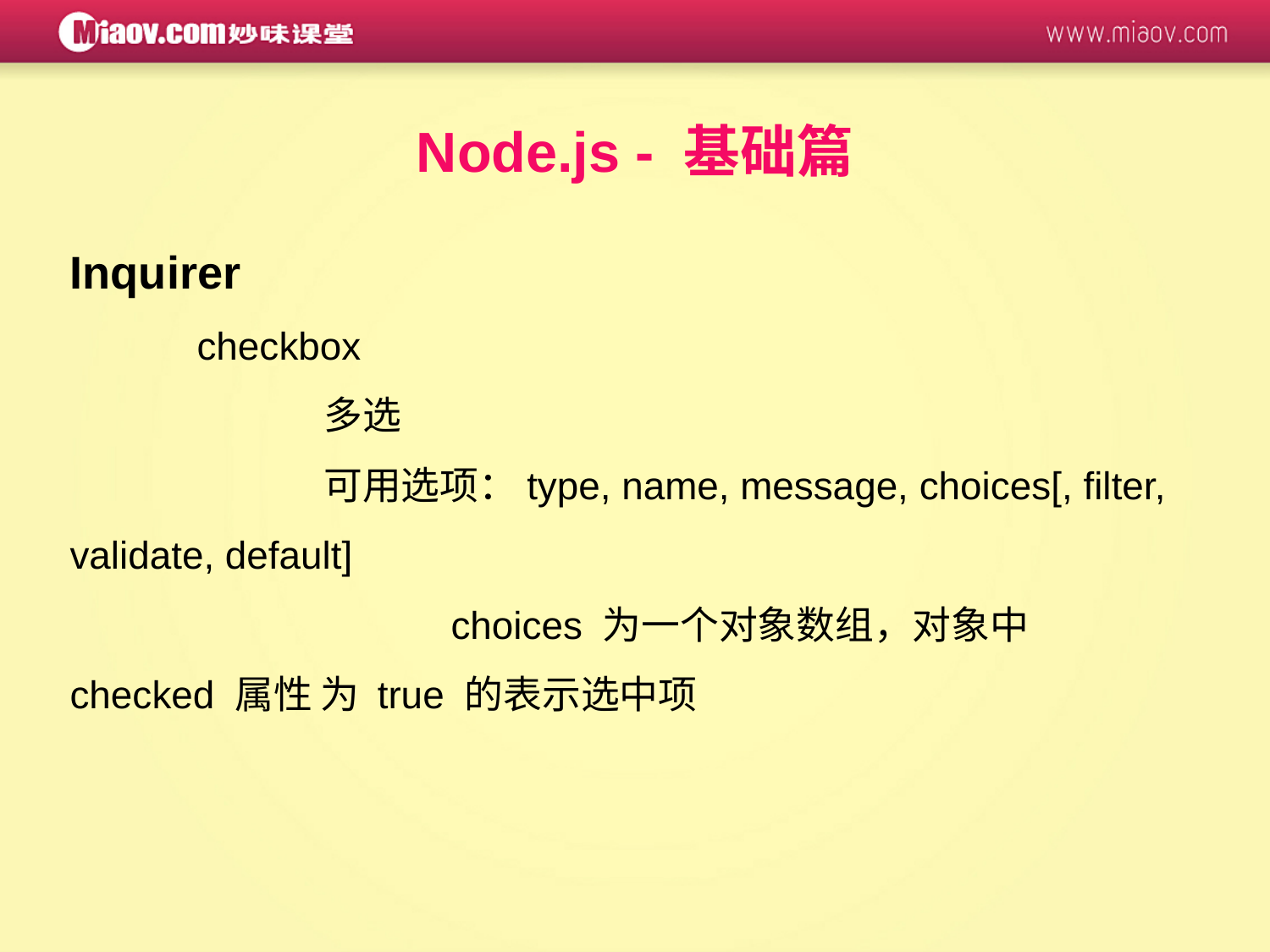

Node.js - 基础篇
Inquirer
	checkbox
		多选
		可用选项：type, name, message, choices[, filter, validate, default]
			choices 为一个对象数组，对象中 checked 属性 为 true 的表示选中项